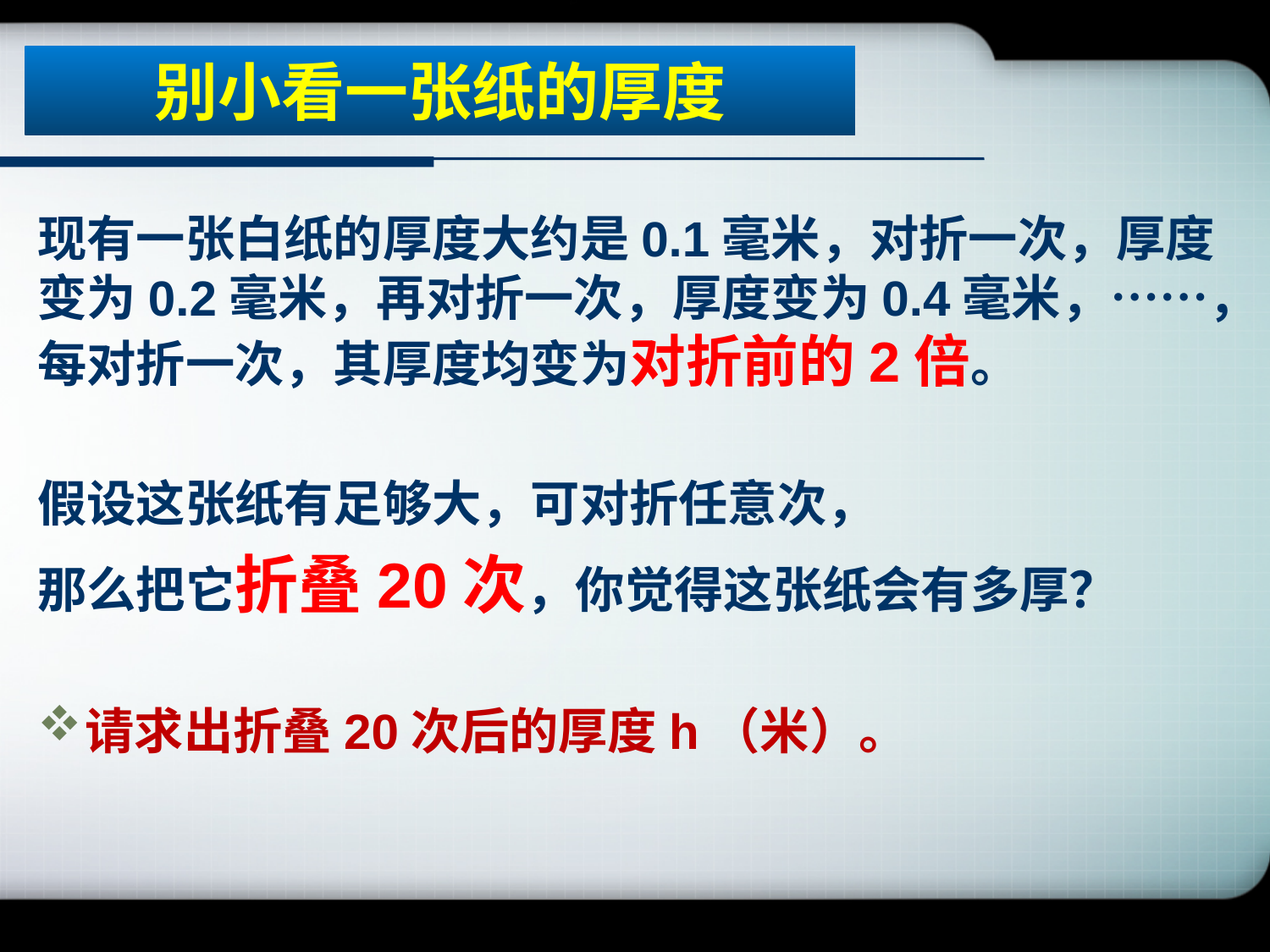

别小看一张纸的厚度
现有一张白纸的厚度大约是0.1毫米，对折一次，厚度变为0.2毫米，再对折一次，厚度变为0.4毫米，……，每对折一次，其厚度均变为对折前的2倍。

假设这张纸有足够大，可对折任意次，
那么把它折叠20次，你觉得这张纸会有多厚？

请求出折叠20次后的厚度h（米）。